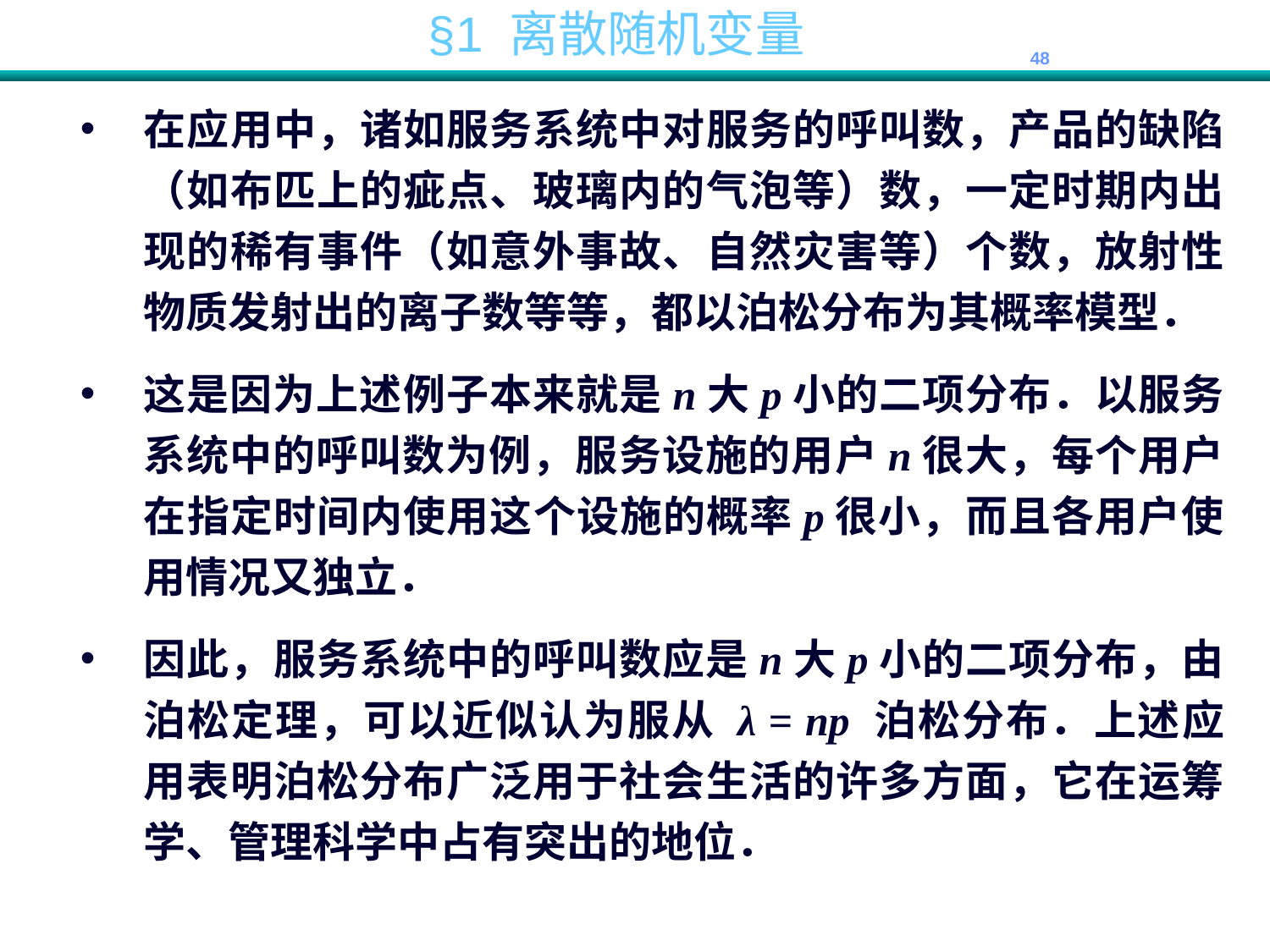

在应用中，诸如服务系统中对服务的呼叫数，产品的缺陷（如布匹上的疵点、玻璃内的气泡等）数，一定时期内出现的稀有事件（如意外事故、自然灾害等）个数，放射性物质发射出的离子数等等，都以泊松分布为其概率模型．
这是因为上述例子本来就是n大p小的二项分布．以服务系统中的呼叫数为例，服务设施的用户n很大，每个用户在指定时间内使用这个设施的概率p很小，而且各用户使用情况又独立．
因此，服务系统中的呼叫数应是n大p小的二项分布，由泊松定理，可以近似认为服从 λ = np 泊松分布．上述应用表明泊松分布广泛用于社会生活的许多方面，它在运筹学、管理科学中占有突出的地位．